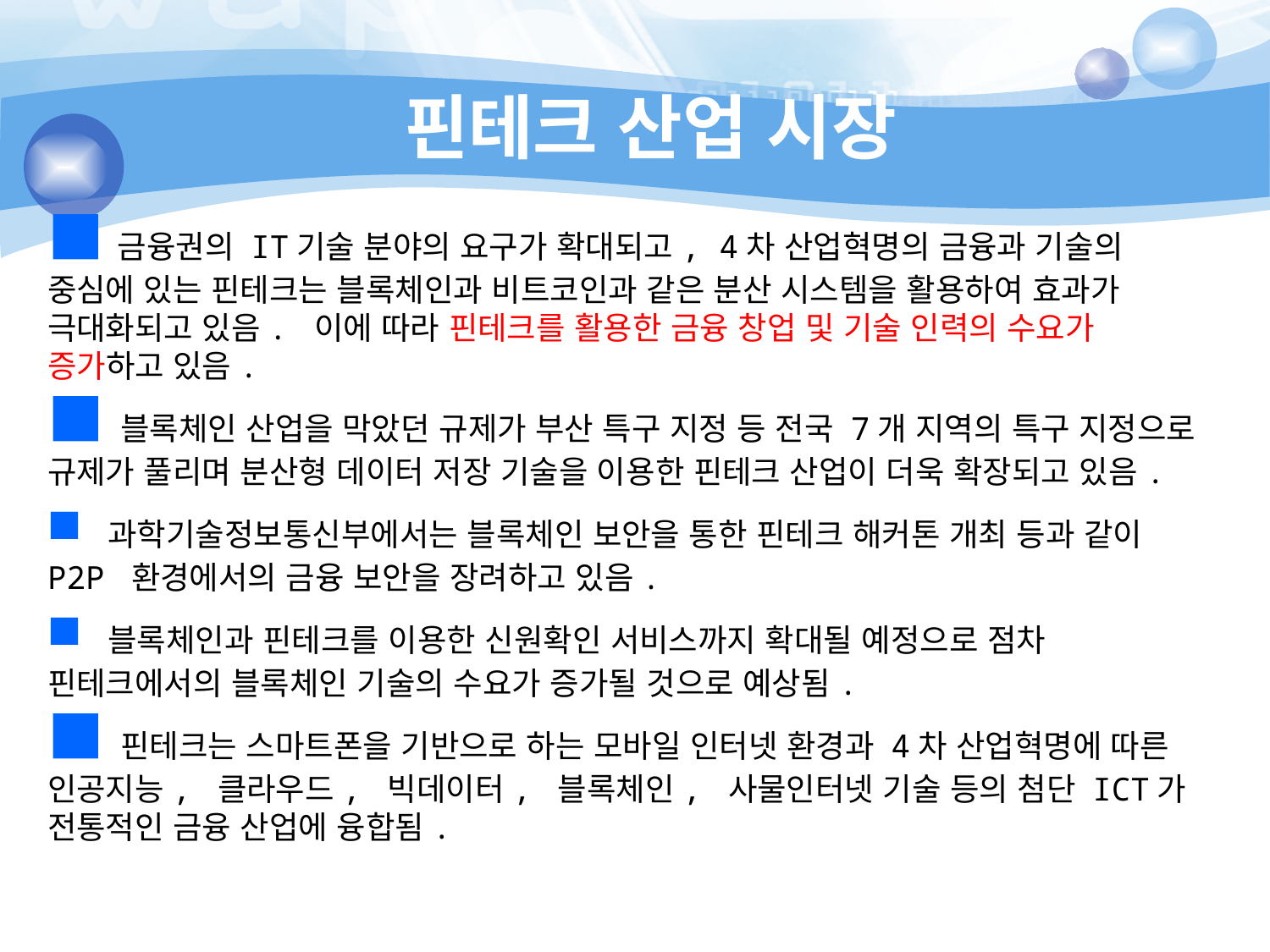

# 핀테크 산업 시장
■금융권의 IT기술 분야의 요구가 확대되고, 4차 산업혁명의 금융과 기술의 중심에 있는 핀테크는 블록체인과 비트코인과 같은 분산 시스템을 활용하여 효과가 극대화되고 있음. 이에 따라 핀테크를 활용한 금융 창업 및 기술 인력의 수요가 증가하고 있음.
■ 블록체인 산업을 막았던 규제가 부산 특구 지정 등 전국 7개 지역의 특구 지정으로 규제가 풀리며 분산형 데이터 저장 기술을 이용한 핀테크 산업이 더욱 확장되고 있음.
■ 과학기술정보통신부에서는 블록체인 보안을 통한 핀테크 해커톤 개최 등과 같이 P2P 환경에서의 금융 보안을 장려하고 있음.
■ 블록체인과 핀테크를 이용한 신원확인 서비스까지 확대될 예정으로 점차 핀테크에서의 블록체인 기술의 수요가 증가될 것으로 예상됨.
■ 핀테크는 스마트폰을 기반으로 하는 모바일 인터넷 환경과 4차 산업혁명에 따른 인공지능, 클라우드, 빅데이터, 블록체인, 사물인터넷 기술 등의 첨단 ICT가 전통적인 금융 산업에 융합됨.